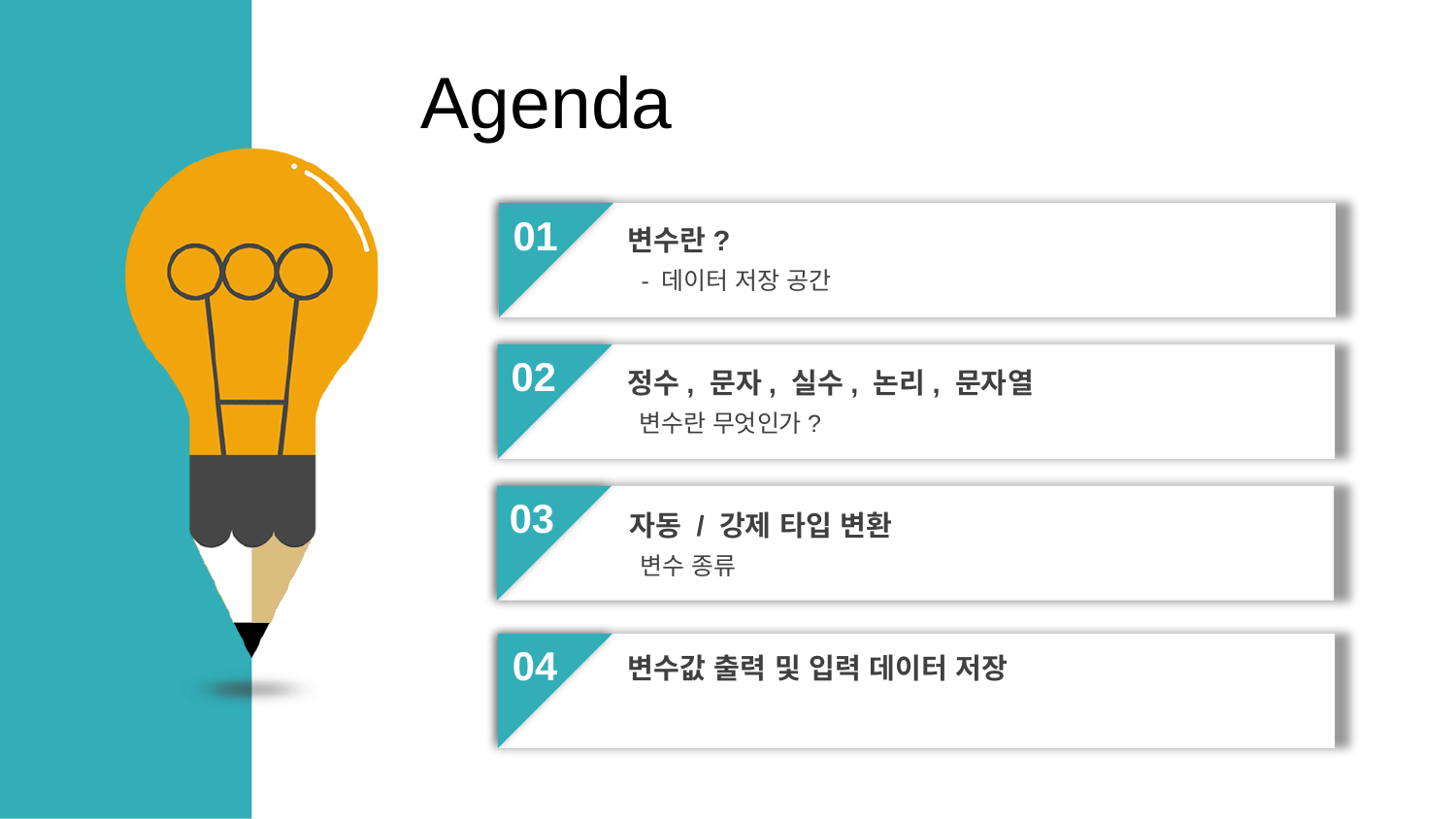

Agenda

01
변수란?
  - 데이터 저장 공간
02

정수, 문자, 실수, 논리, 문자열
 변수란 무엇인가?
03

자동 / 강제 타입 변환
 변수 종류
04
04

변수값 출력 및 입력 데이터 저장